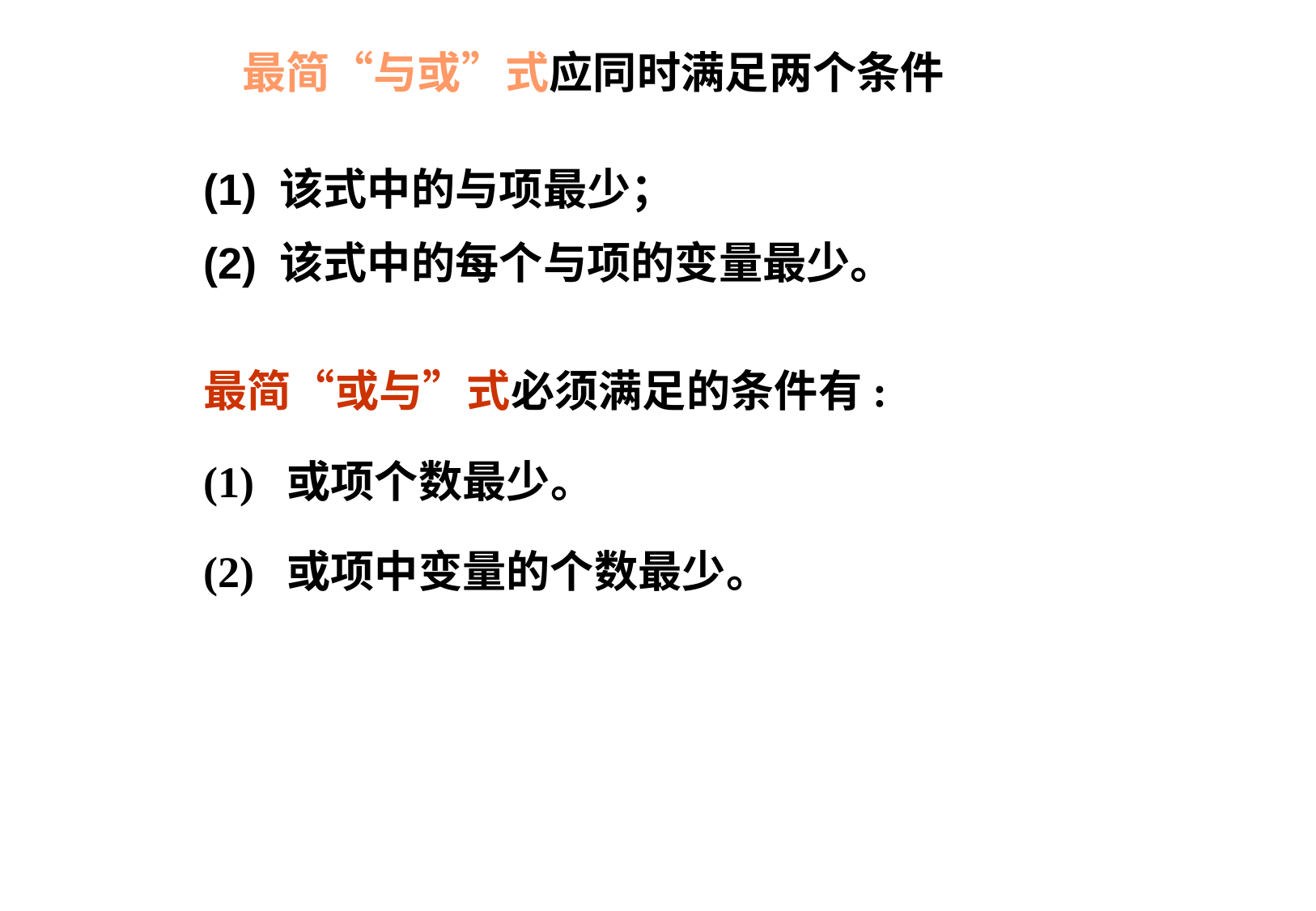

最简“与或”式应同时满足两个条件
(1) 该式中的与项最少；
(2) 该式中的每个与项的变量最少。

最简“或与”式必须满足的条件有:
(1)  或项个数最少。
(2)  或项中变量的个数最少。